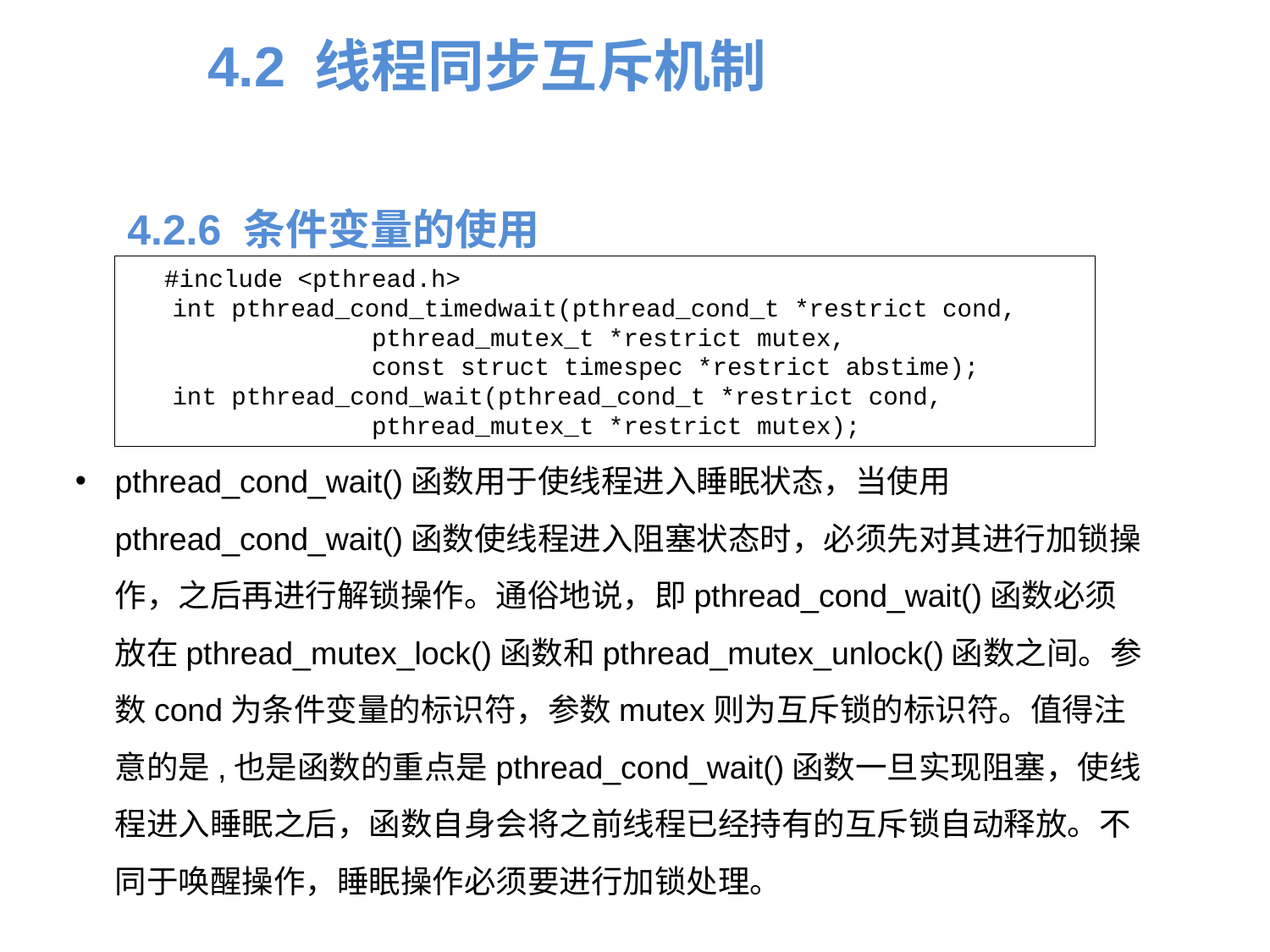

4.2 线程同步互斥机制
4.2.6 条件变量的使用
#include <pthread.h>
int pthread_cond_timedwait(pthread_cond_t *restrict cond,
              pthread_mutex_t *restrict mutex,
              const struct timespec *restrict abstime);
int pthread_cond_wait(pthread_cond_t *restrict cond,
              pthread_mutex_t *restrict mutex);
pthread_cond_wait()函数用于使线程进入睡眠状态，当使用pthread_cond_wait()函数使线程进入阻塞状态时，必须先对其进行加锁操作，之后再进行解锁操作。通俗地说，即pthread_cond_wait()函数必须放在pthread_mutex_lock()函数和pthread_mutex_unlock()函数之间。参数cond为条件变量的标识符，参数mutex则为互斥锁的标识符。值得注意的是,也是函数的重点是pthread_cond_wait()函数一旦实现阻塞，使线程进入睡眠之后，函数自身会将之前线程已经持有的互斥锁自动释放。不同于唤醒操作，睡眠操作必须要进行加锁处理。